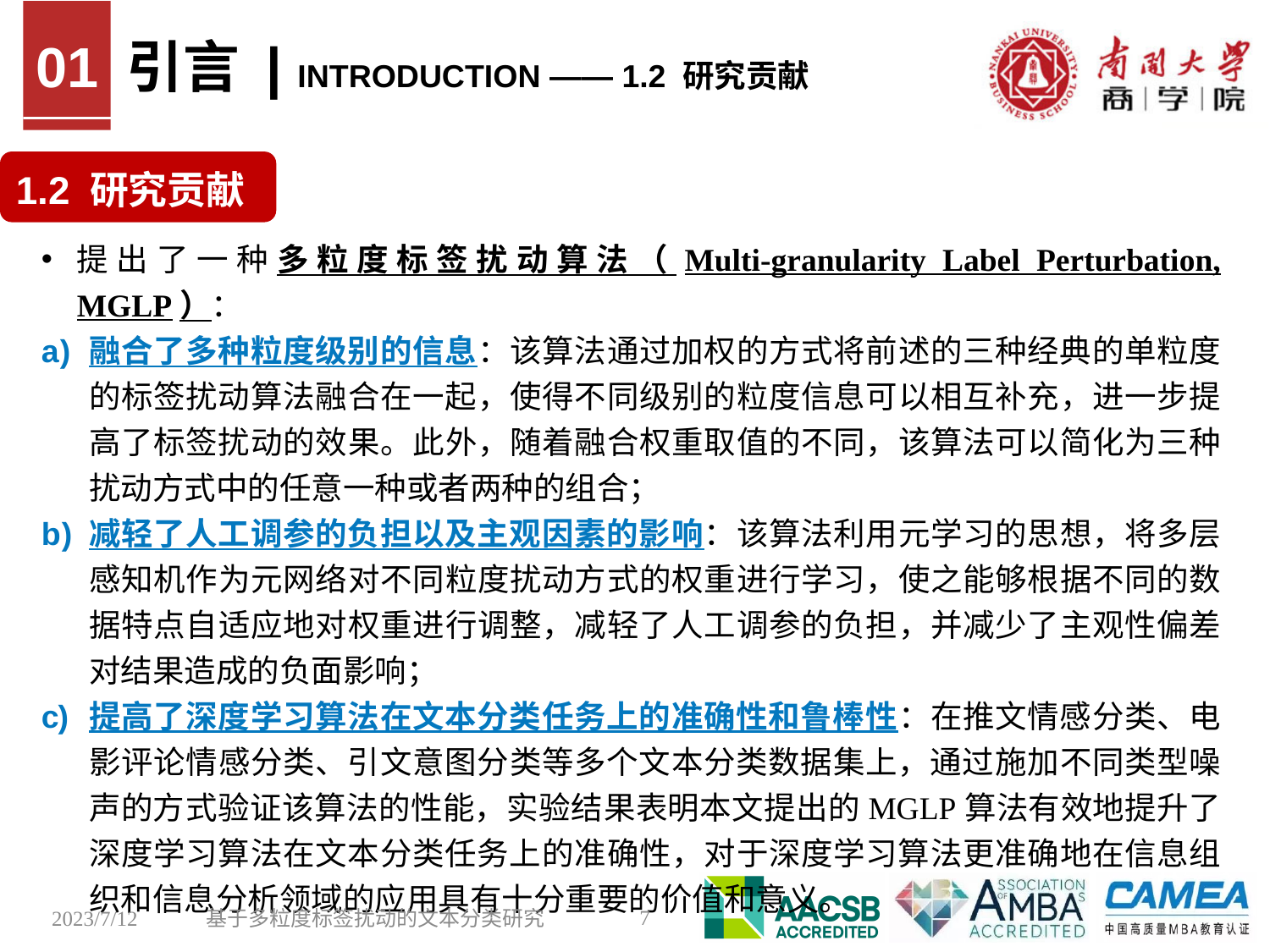

引言 | INTRODUCTION —— 1.2 研究贡献
01
1.2 研究贡献
提出了一种多粒度标签扰动算法（Multi-granularity Label Perturbation, MGLP）：
融合了多种粒度级别的信息：该算法通过加权的方式将前述的三种经典的单粒度的标签扰动算法融合在一起，使得不同级别的粒度信息可以相互补充，进一步提高了标签扰动的效果。此外，随着融合权重取值的不同，该算法可以简化为三种扰动方式中的任意一种或者两种的组合；
减轻了人工调参的负担以及主观因素的影响：该算法利用元学习的思想，将多层感知机作为元网络对不同粒度扰动方式的权重进行学习，使之能够根据不同的数据特点自适应地对权重进行调整，减轻了人工调参的负担，并减少了主观性偏差对结果造成的负面影响；
提高了深度学习算法在文本分类任务上的准确性和鲁棒性：在推文情感分类、电影评论情感分类、引文意图分类等多个文本分类数据集上，通过施加不同类型噪声的方式验证该算法的性能，实验结果表明本文提出的MGLP算法有效地提升了深度学习算法在文本分类任务上的准确性，对于深度学习算法更准确地在信息组织和信息分析领域的应用具有十分重要的价值和意义。
7
2023/7/12
基于多粒度标签扰动的文本分类研究